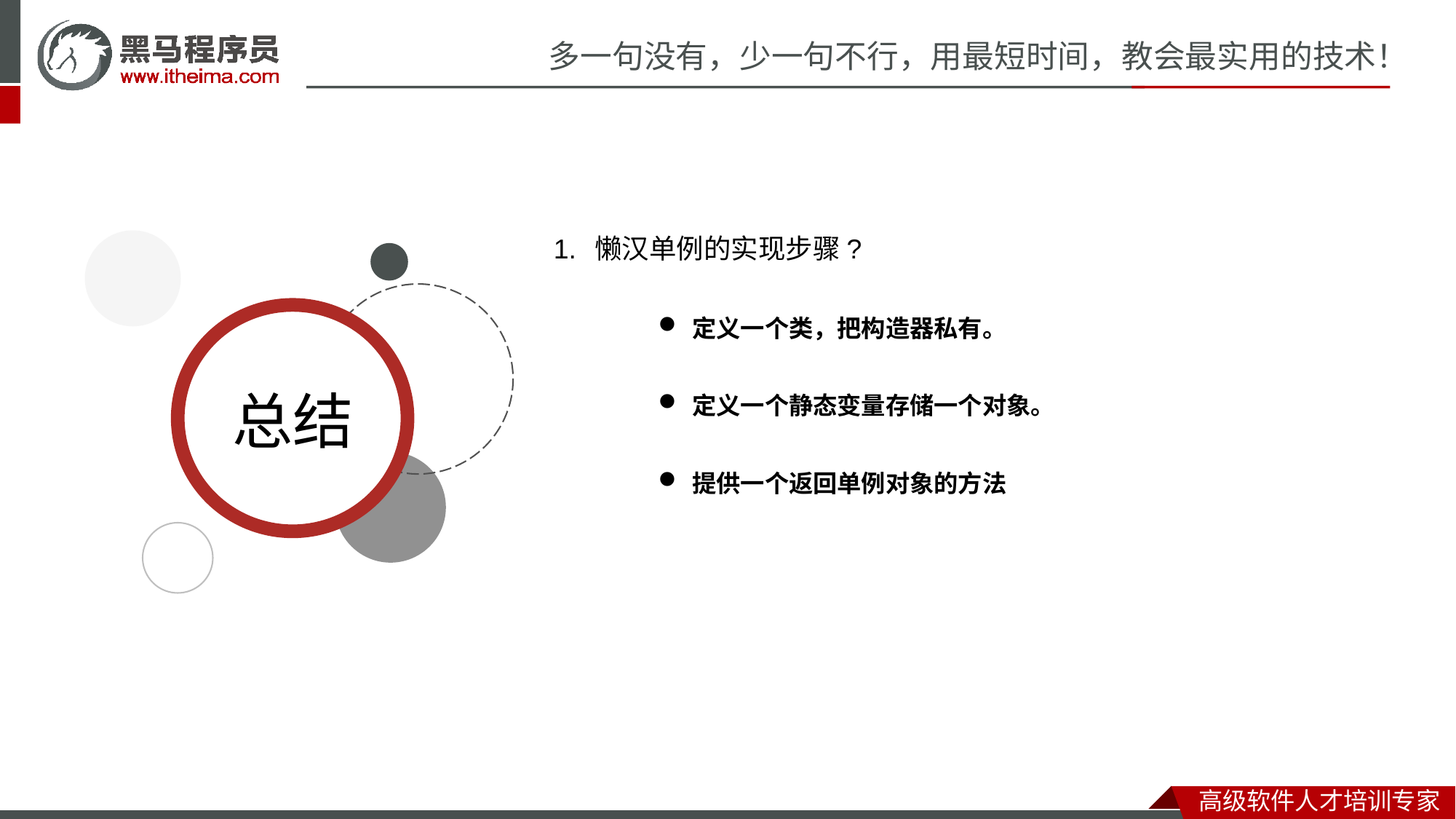

懒汉单例的实现步骤?
定义一个类，把构造器私有。
定义一个静态变量存储一个对象。
提供一个返回单例对象的方法